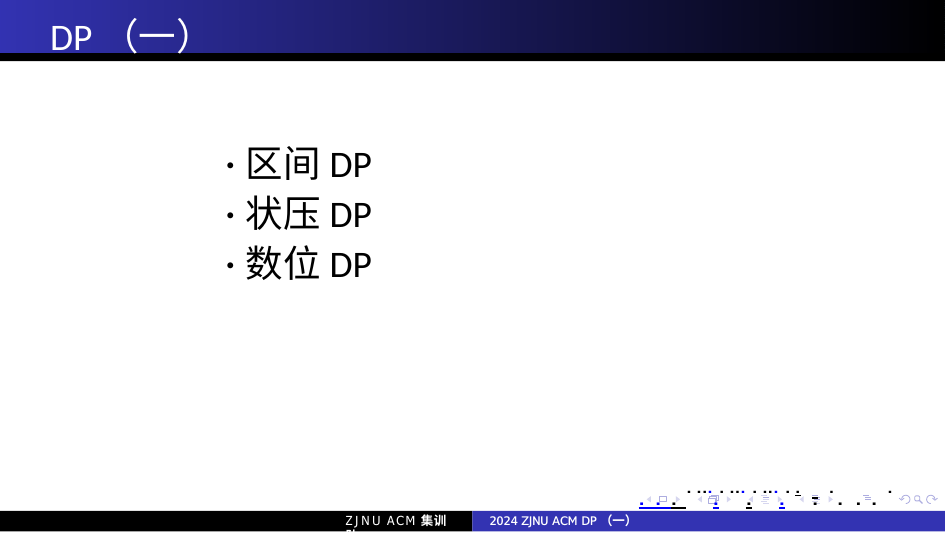

DP（一）
·区间DP
·状压DP
·数位DP
. . . ................. . .. . . .
2024 ZJNU ACM DP（一）
ZJNU ACM集训队